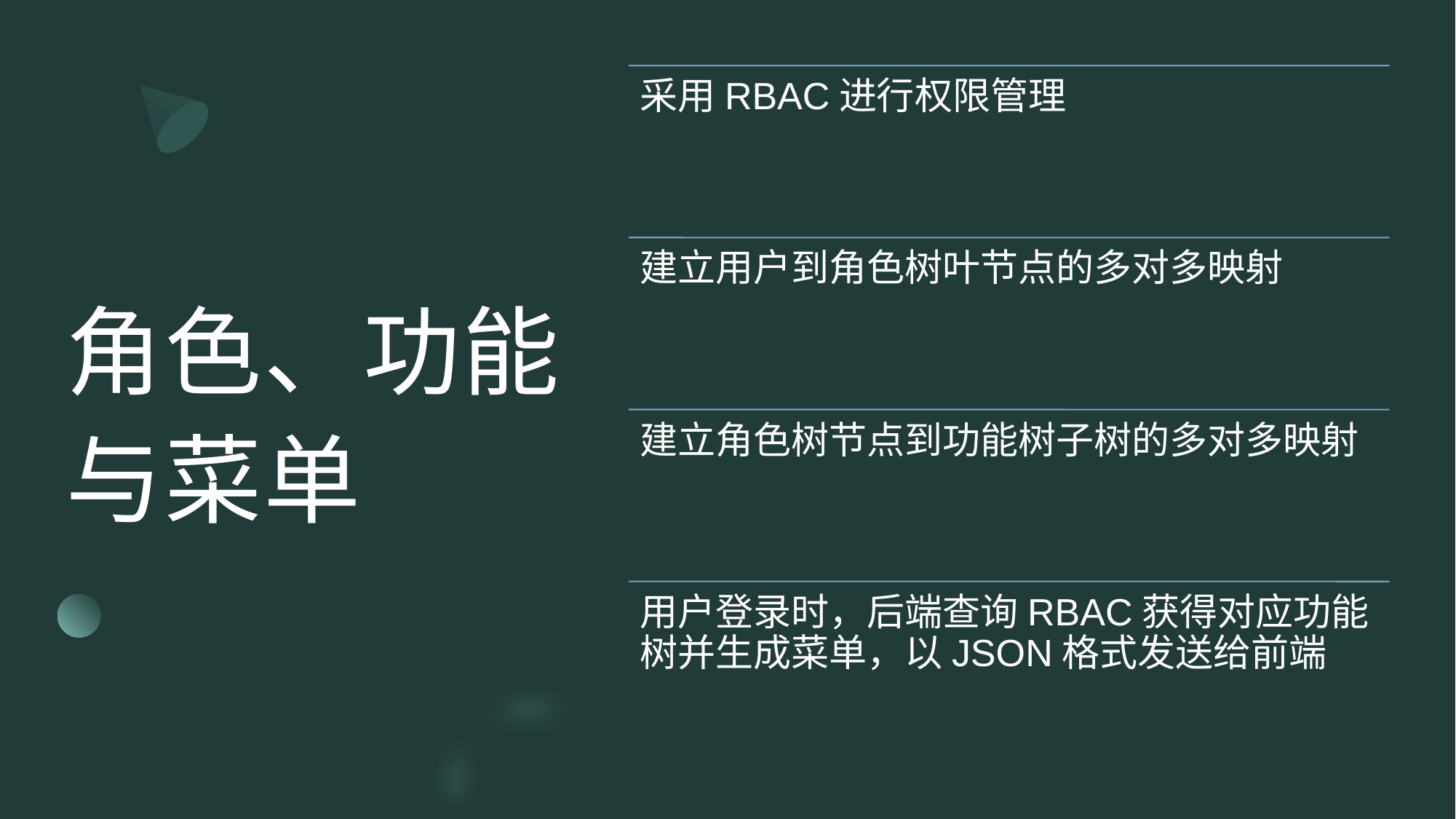

采用RBAC进行权限管理
建立用户到角色树叶节点的多对多映射
建立角色树节点到功能树子树的多对多映射
用户登录时，后端查询RBAC获得对应功能树并生成菜单，以JSON格式发送给前端

# 角色、功能与菜单